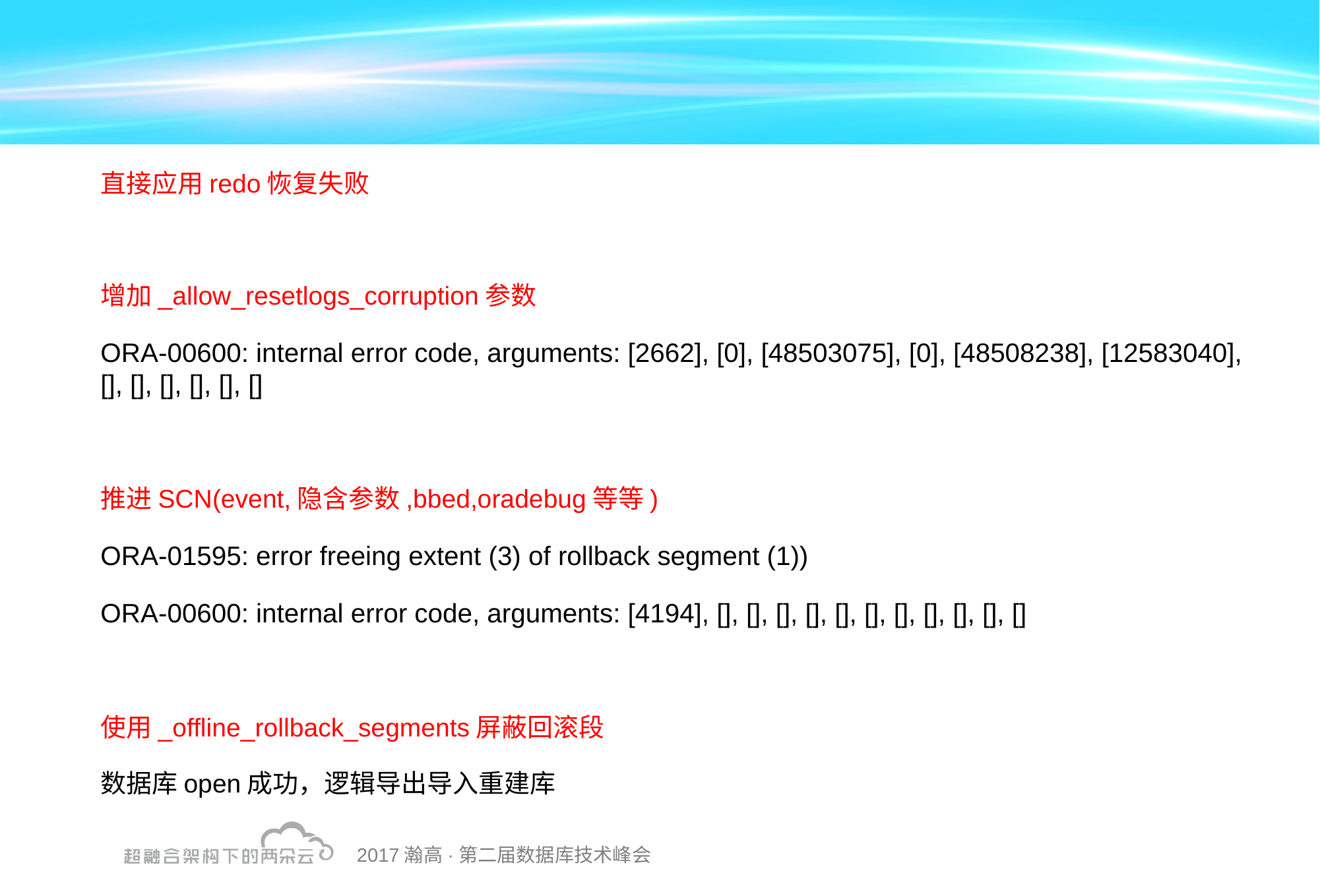

#
直接应用redo恢复失败

增加_allow_resetlogs_corruption参数
ORA-00600: internal error code, arguments: [2662], [0], [48503075], [0], [48508238], [12583040], [], [], [], [], [], []

推进SCN(event,隐含参数,bbed,oradebug等等)
ORA-01595: error freeing extent (3) of rollback segment (1))
ORA-00600: internal error code, arguments: [4194], [], [], [], [], [], [], [], [], [], [], []

使用_offline_rollback_segments屏蔽回滚段
数据库open成功，逻辑导出导入重建库